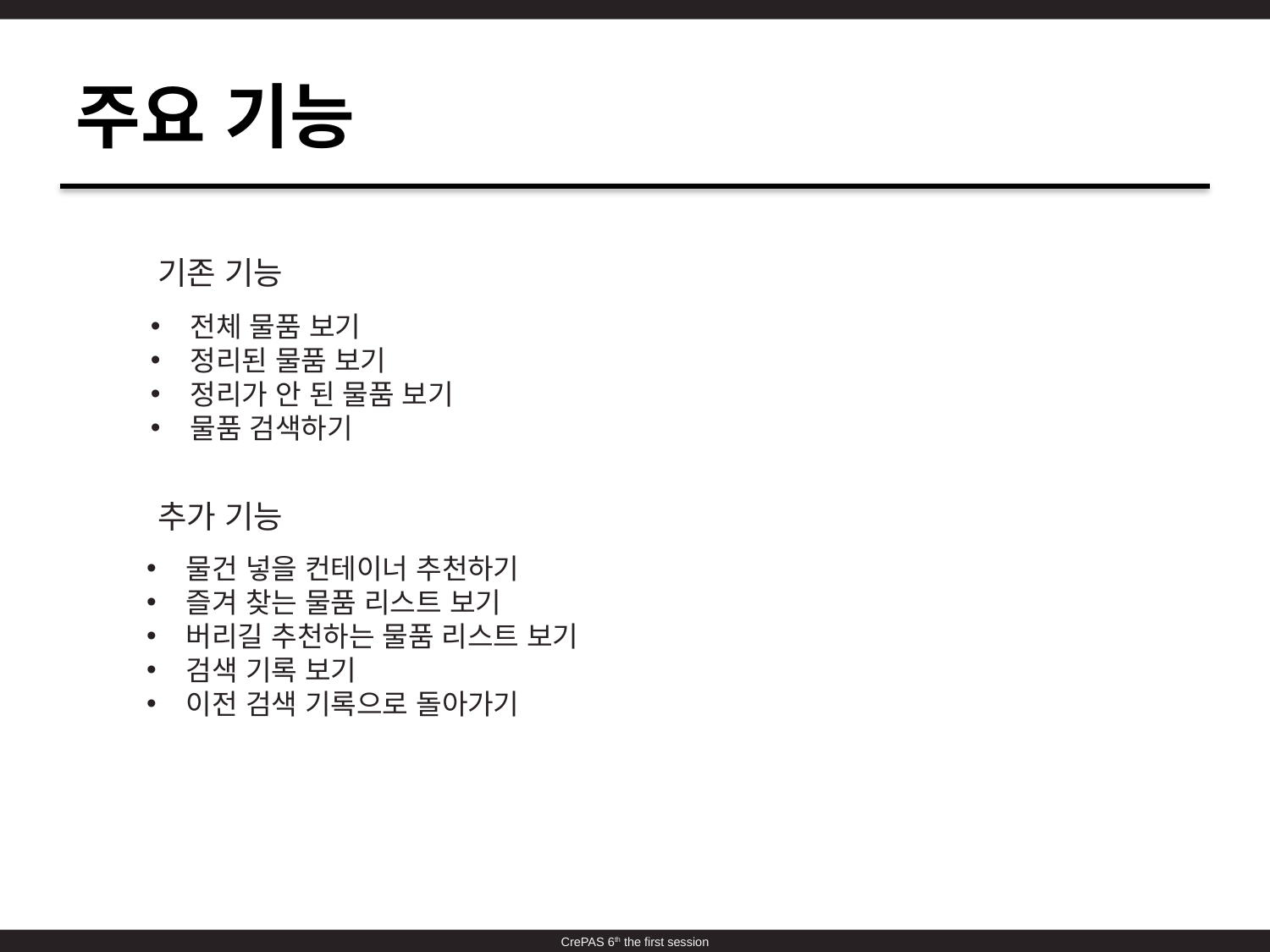

주요 기능
기존 기능
전체 물품 보기
정리된 물품 보기
정리가 안 된 물품 보기
물품 검색하기
추가 기능
물건 넣을 컨테이너 추천하기
즐겨 찾는 물품 리스트 보기
버리길 추천하는 물품 리스트 보기
검색 기록 보기
이전 검색 기록으로 돌아가기
CrePAS 6th the first session